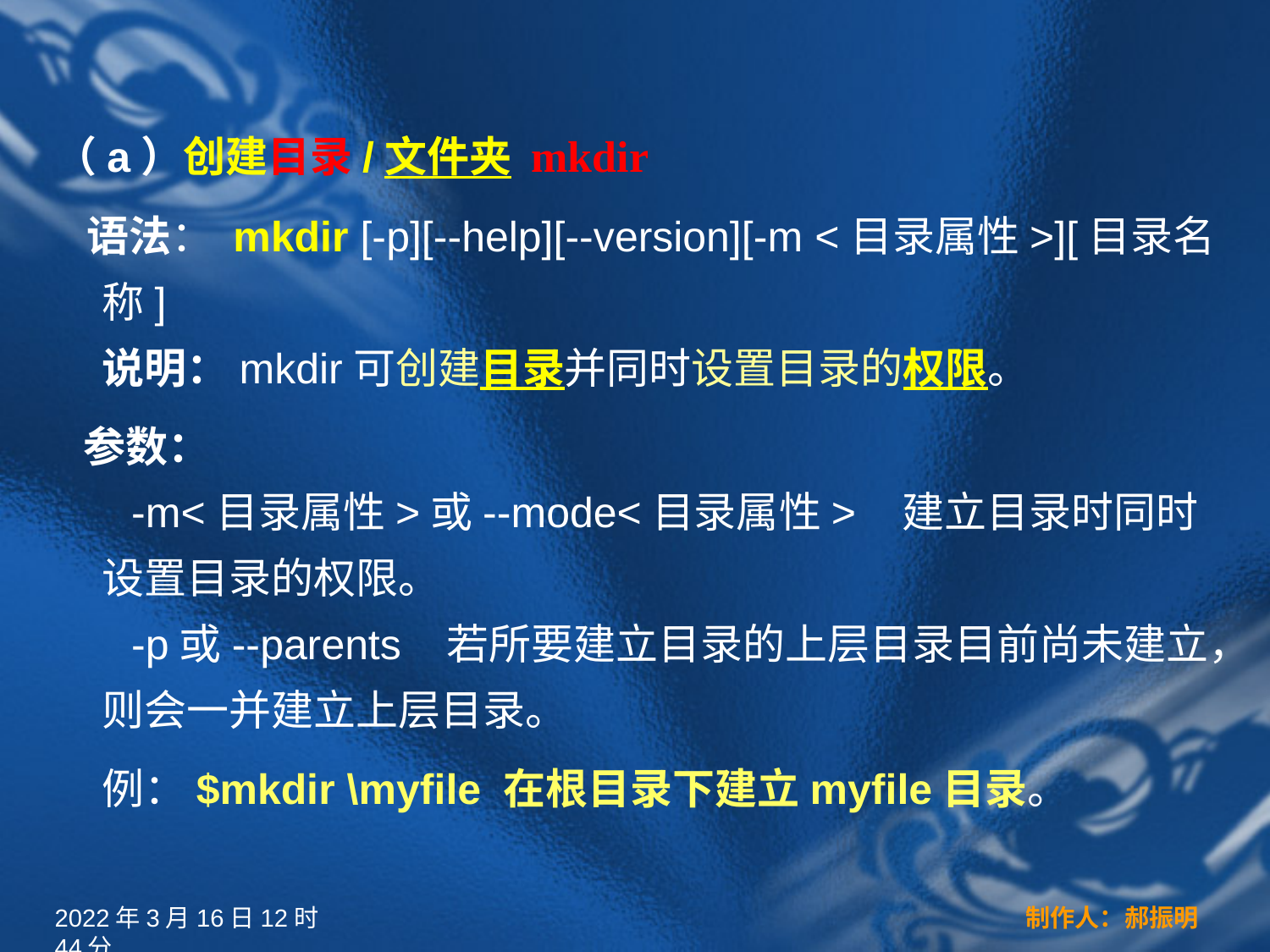

（a）创建目录/文件夹 mkdir
   语法： mkdir [-p][--help][--version][-m <目录属性>][目录名称]
说明：mkdir可创建目录并同时设置目录的权限。
  参数：
  -m<目录属性>或--mode<目录属性>   建立目录时同时设置目录的权限。
  -p或--parents   若所要建立目录的上层目录目前尚未建立，则会一并建立上层目录。
         例：$mkdir \myfile 在根目录下建立myfile目录。
2022年3月16日12时44分
制作人：郝振明